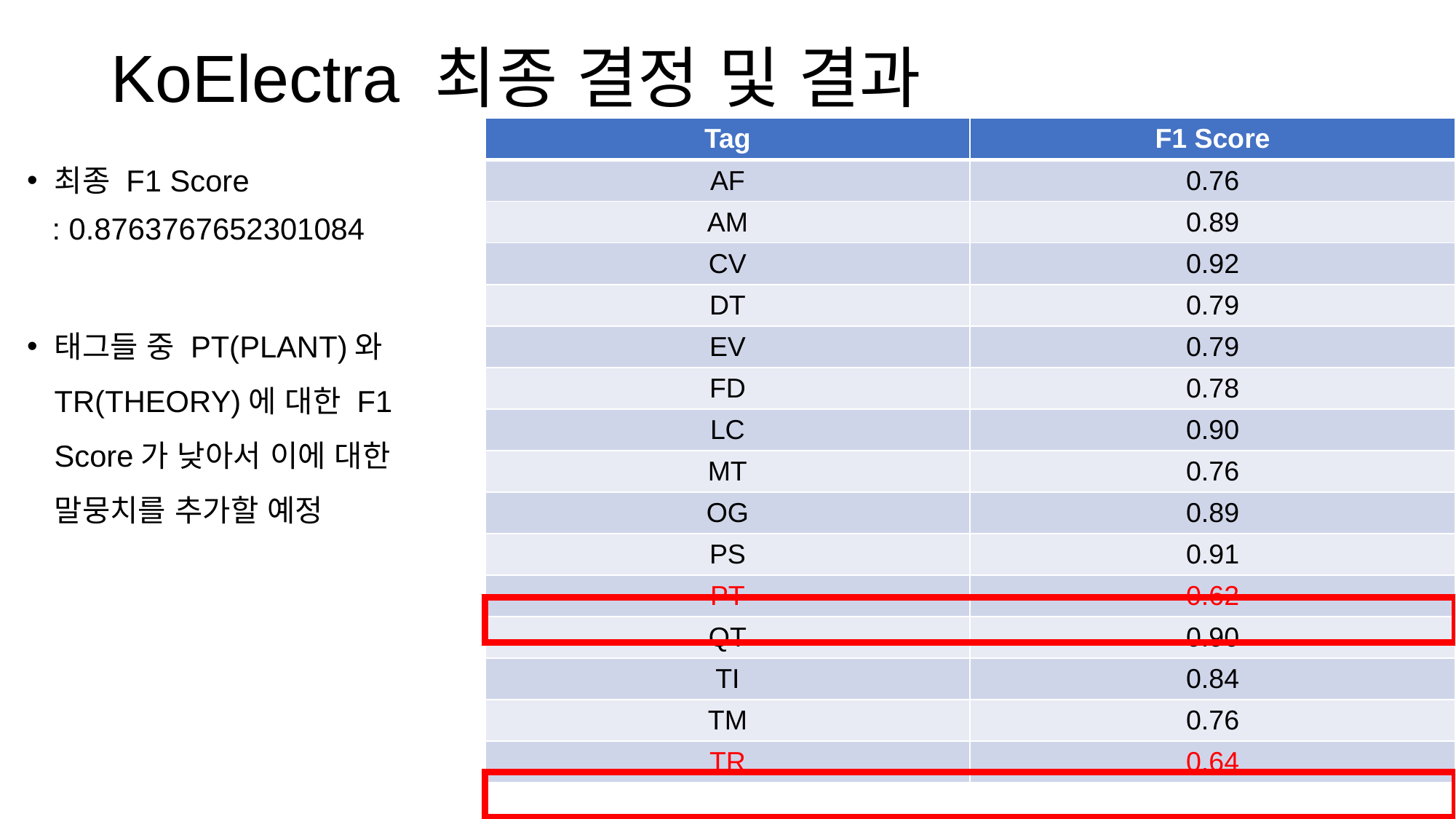

# KoElectra 최종 결정 및 결과
| Tag | F1 Score |
| --- | --- |
| AF | 0.76 |
| AM | 0.89 |
| CV | 0.92 |
| DT | 0.79 |
| EV | 0.79 |
| FD | 0.78 |
| LC | 0.90 |
| MT | 0.76 |
| OG | 0.89 |
| PS | 0.91 |
| PT | 0.62 |
| QT | 0.90 |
| TI | 0.84 |
| TM | 0.76 |
| TR | 0.64 |
최종 F1 Score
   : 0.8763767652301084

태그들 중 PT(PLANT)와 TR(THEORY)에 대한 F1 Score가 낮아서 이에 대한 말뭉치를 추가할 예정